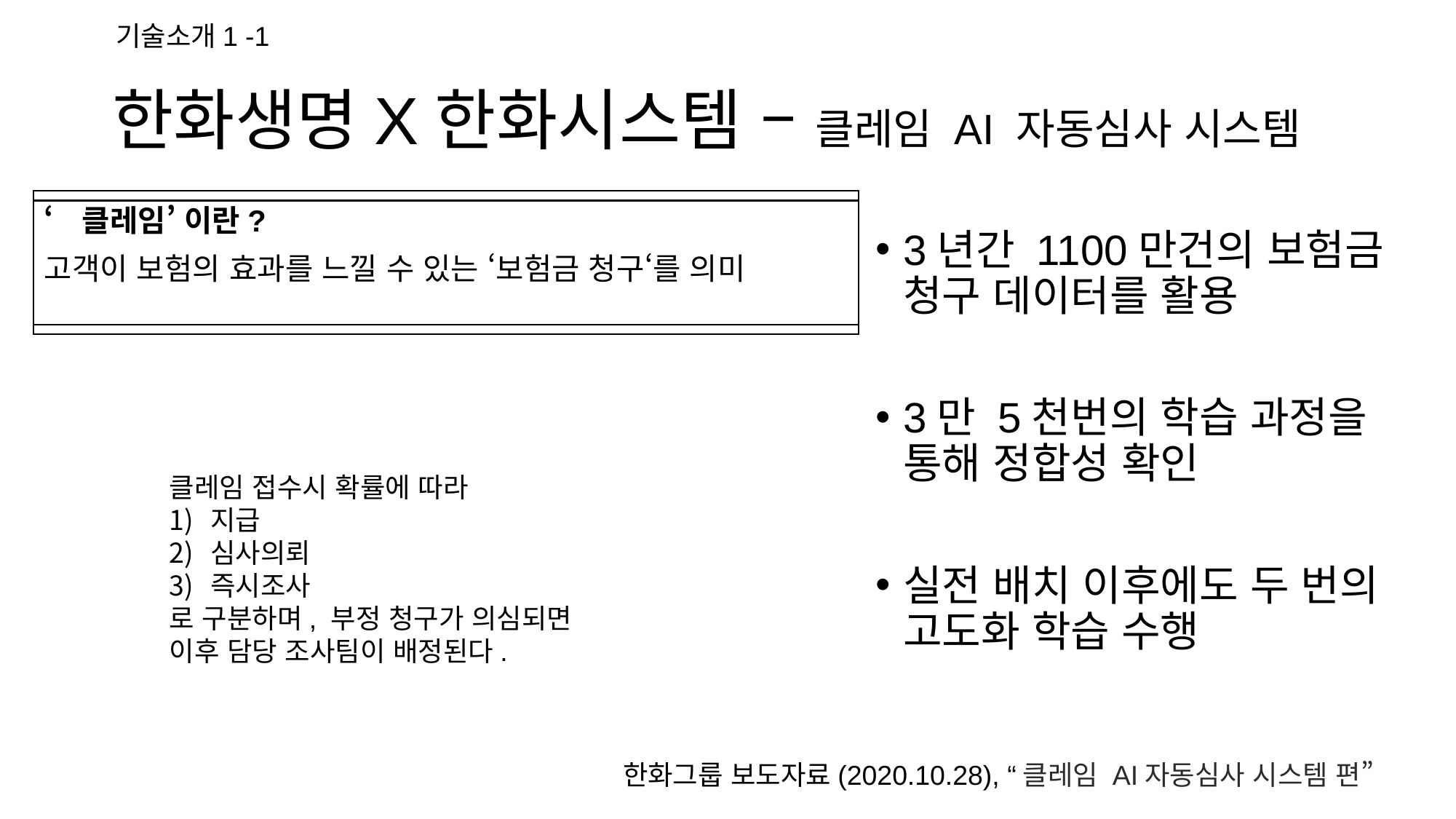

기술소개1 -1
# 한화생명X한화시스템 – 클레임 AI 자동심사 시스템

‘클레임’ 이란?
고객이 보험의 효과를 느낄 수 있는 ‘보험금 청구‘를 의미
3년간 1100만건의 보험금 청구 데이터를 활용

3만 5천번의 학습 과정을 통해 정합성 확인

실전 배치 이후에도 두 번의 고도화 학습 수행
클레임 접수시 확률에 따라
지급
심사의뢰
즉시조사
로 구분하며, 부정 청구가 의심되면 이후 담당 조사팀이 배정된다.
한화그룹 보도자료(2020.10.28), “클레임 AI자동심사 시스템 편”
인력의 충원으로 대체 불가능한 정도의 클레임 청구 증가량

-> 번거롭던 과정을 대체하고, 효율적으로 청구물량에 대응하기 위해
->  AI가 스스로 보험금 지급과 관련된 룰을 만들고 지급, 불가, 조사 등의 의사결정하는 시스템 개발